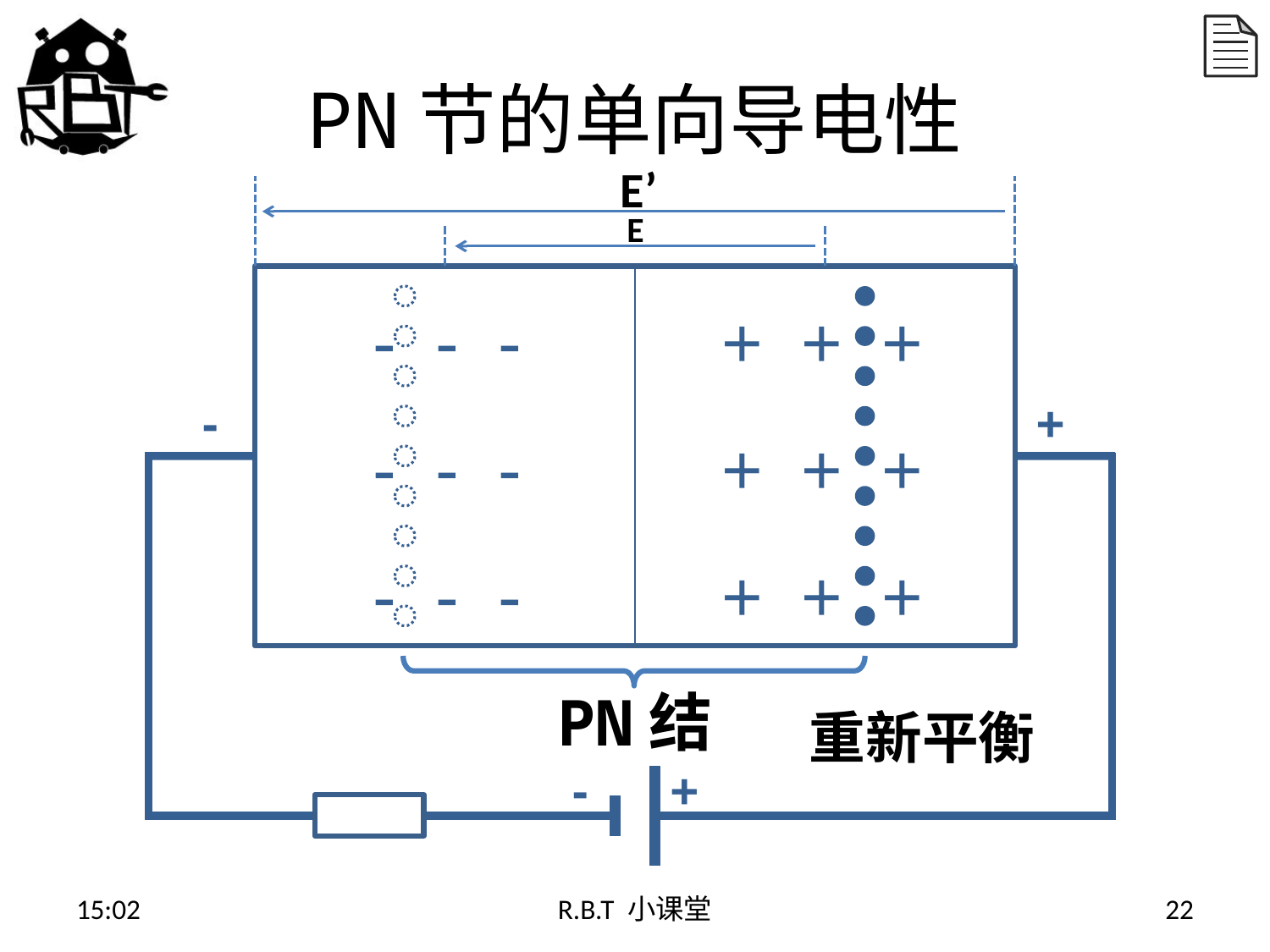

# PN节的单向导电性
Ε’
Ε
-  -  -
-  -  -
-  -  -
+  +  +
+  +  +
+  +  +

-
+

PN结
重新平衡
-
+

15:02
R.B.T 小课堂
22